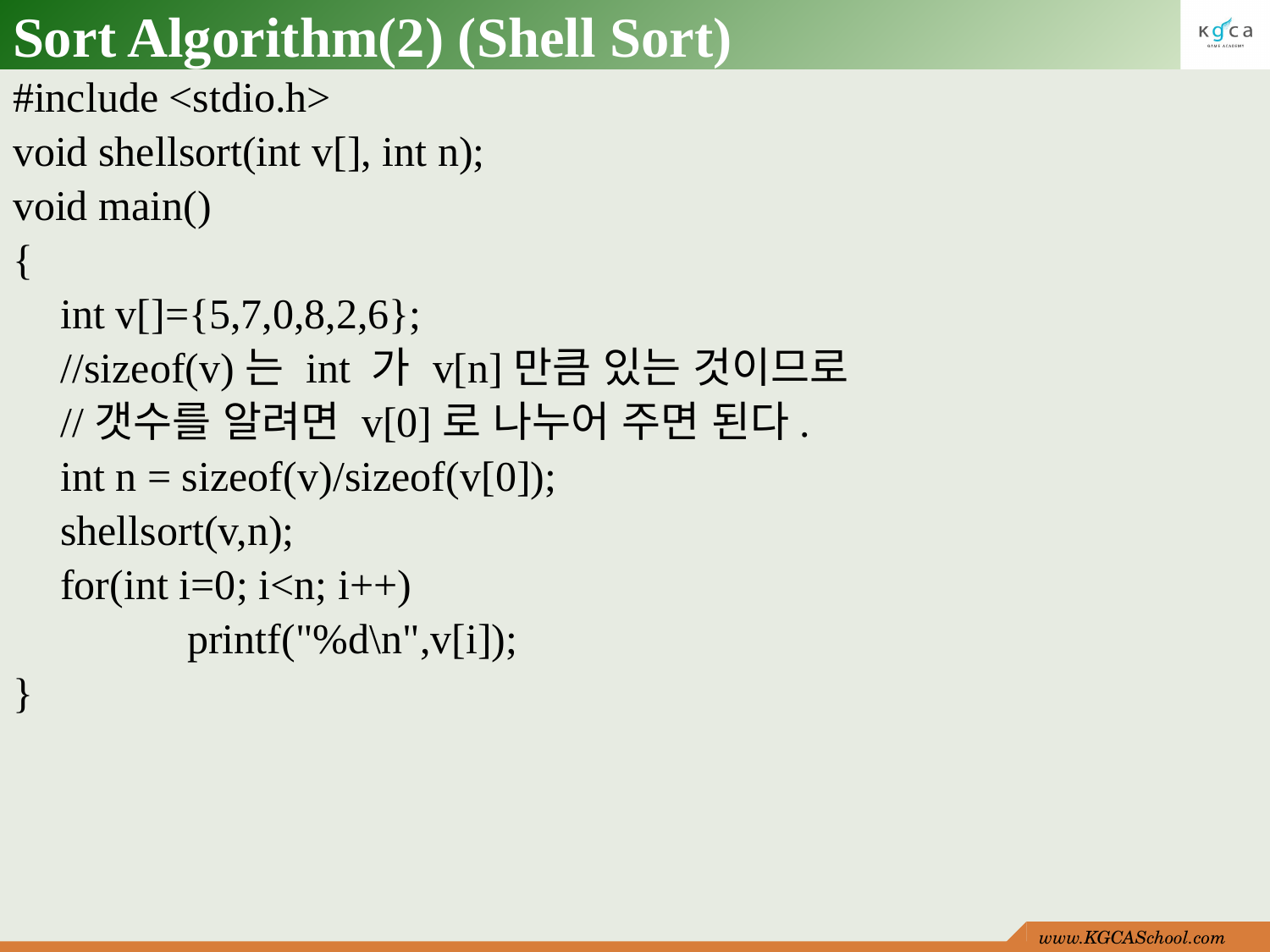

# Sort Algorithm(2) (Shell Sort)
#include <stdio.h>
void shellsort(int v[], int n);
void main()
{
	int v[]={5,7,0,8,2,6};
	//sizeof(v)는 int 가 v[n]만큼 있는 것이므로
	//갯수를 알려면 v[0]로 나누어 주면 된다.
	int n = sizeof(v)/sizeof(v[0]);
	shellsort(v,n);
	for(int i=0; i<n; i++)
		printf("%d\n",v[i]);
}